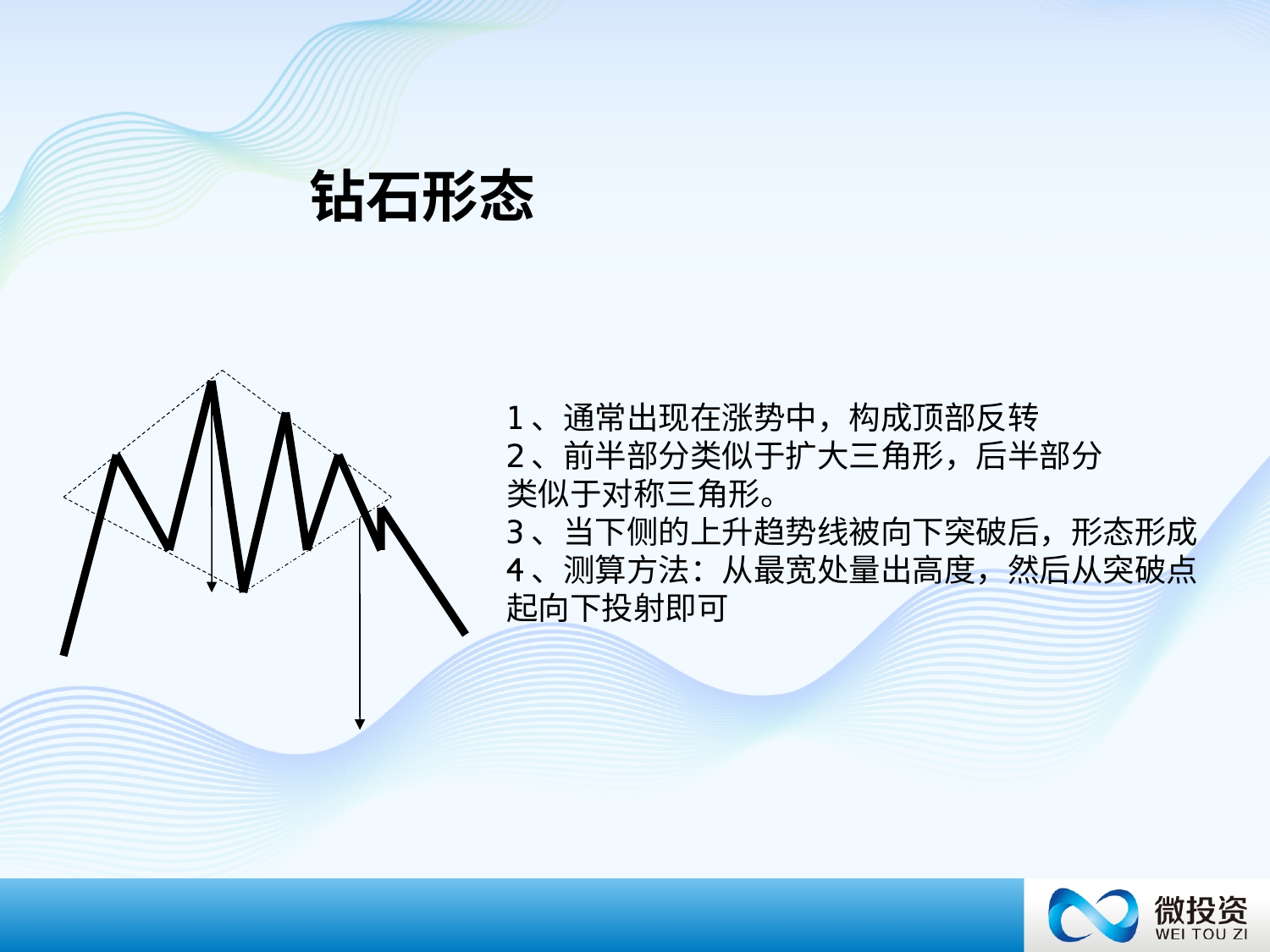

钻石形态

1、通常出现在涨势中，构成顶部反转
2、前半部分类似于扩大三角形，后半部分
类似于对称三角形。
3、当下侧的上升趋势线被向下突破后，形态形成
4、测算方法：从最宽处量出高度，然后从突破点
起向下投射即可